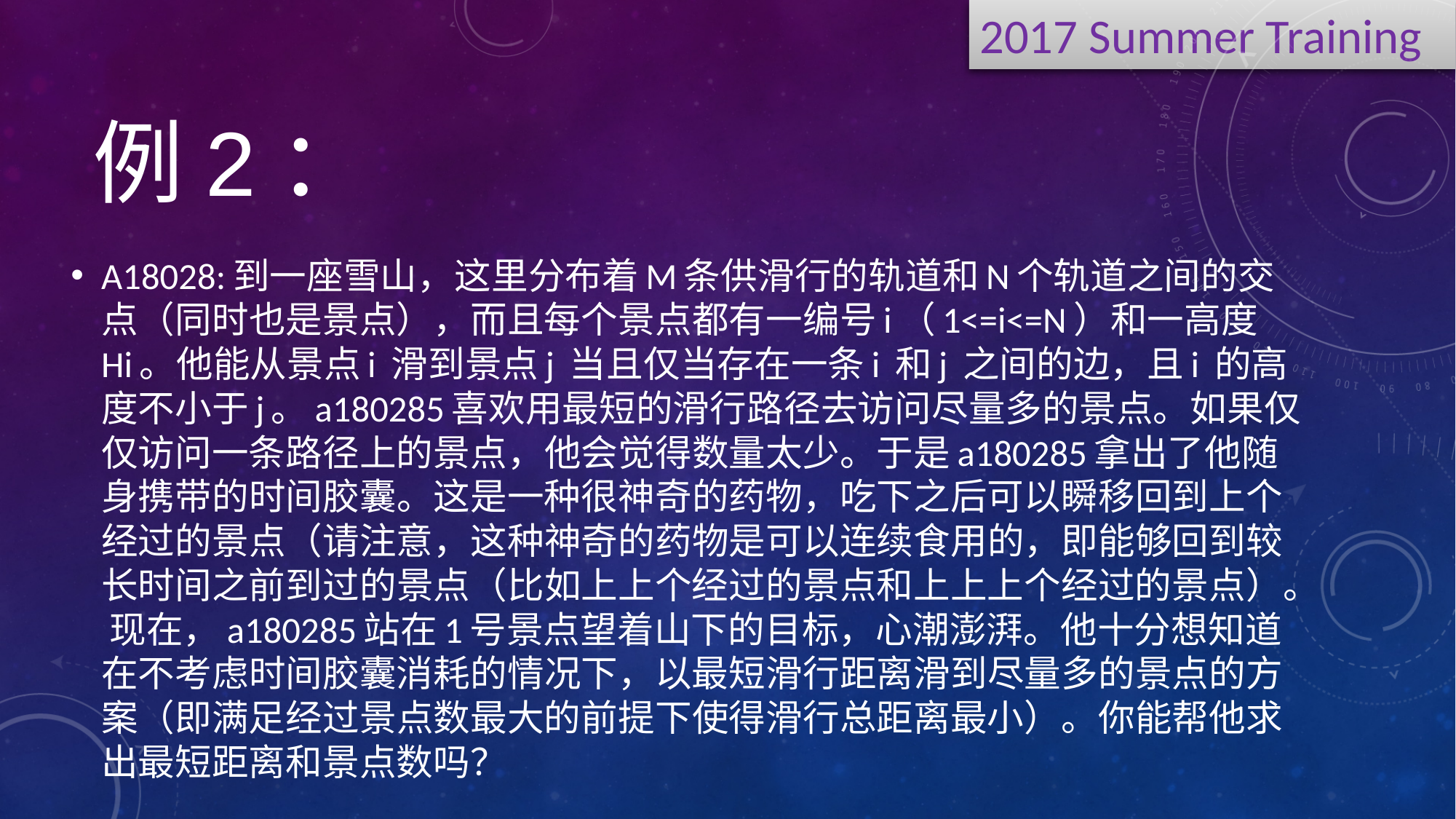

# 例2：
A18028:到一座雪山，这里分布着M条供滑行的轨道和N个轨道之间的交点（同时也是景点），而且每个景点都有一编号i（1<=i<=N）和一高度Hi。他能从景点i 滑到景点j 当且仅当存在一条i 和j 之间的边，且i 的高度不小于j。a180285喜欢用最短的滑行路径去访问尽量多的景点。如果仅仅访问一条路径上的景点，他会觉得数量太少。于是a180285拿出了他随身携带的时间胶囊。这是一种很神奇的药物，吃下之后可以瞬移回到上个经过的景点（请注意，这种神奇的药物是可以连续食用的，即能够回到较长时间之前到过的景点（比如上上个经过的景点和上上上个经过的景点）。 现在，a180285站在1号景点望着山下的目标，心潮澎湃。他十分想知道在不考虑时间胶囊消耗的情况下，以最短滑行距离滑到尽量多的景点的方案（即满足经过景点数最大的前提下使得滑行总距离最小）。你能帮他求出最短距离和景点数吗？